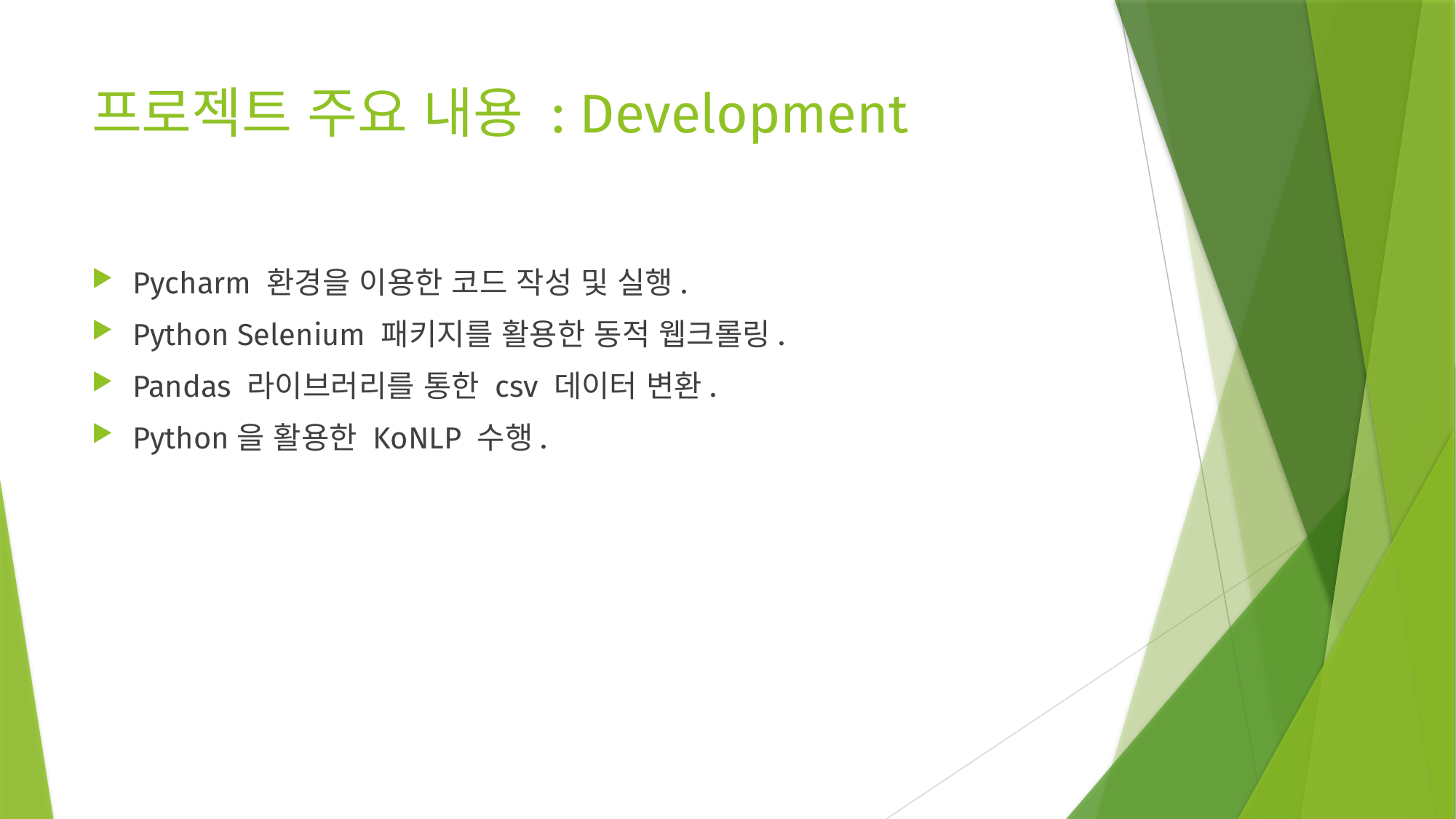

# 프로젝트 주요 내용 : Development
Pycharm 환경을 이용한 코드 작성 및 실행.
Python Selenium 패키지를 활용한 동적 웹크롤링.
Pandas 라이브러리를 통한 csv 데이터 변환.
Python을 활용한 KoNLP 수행.